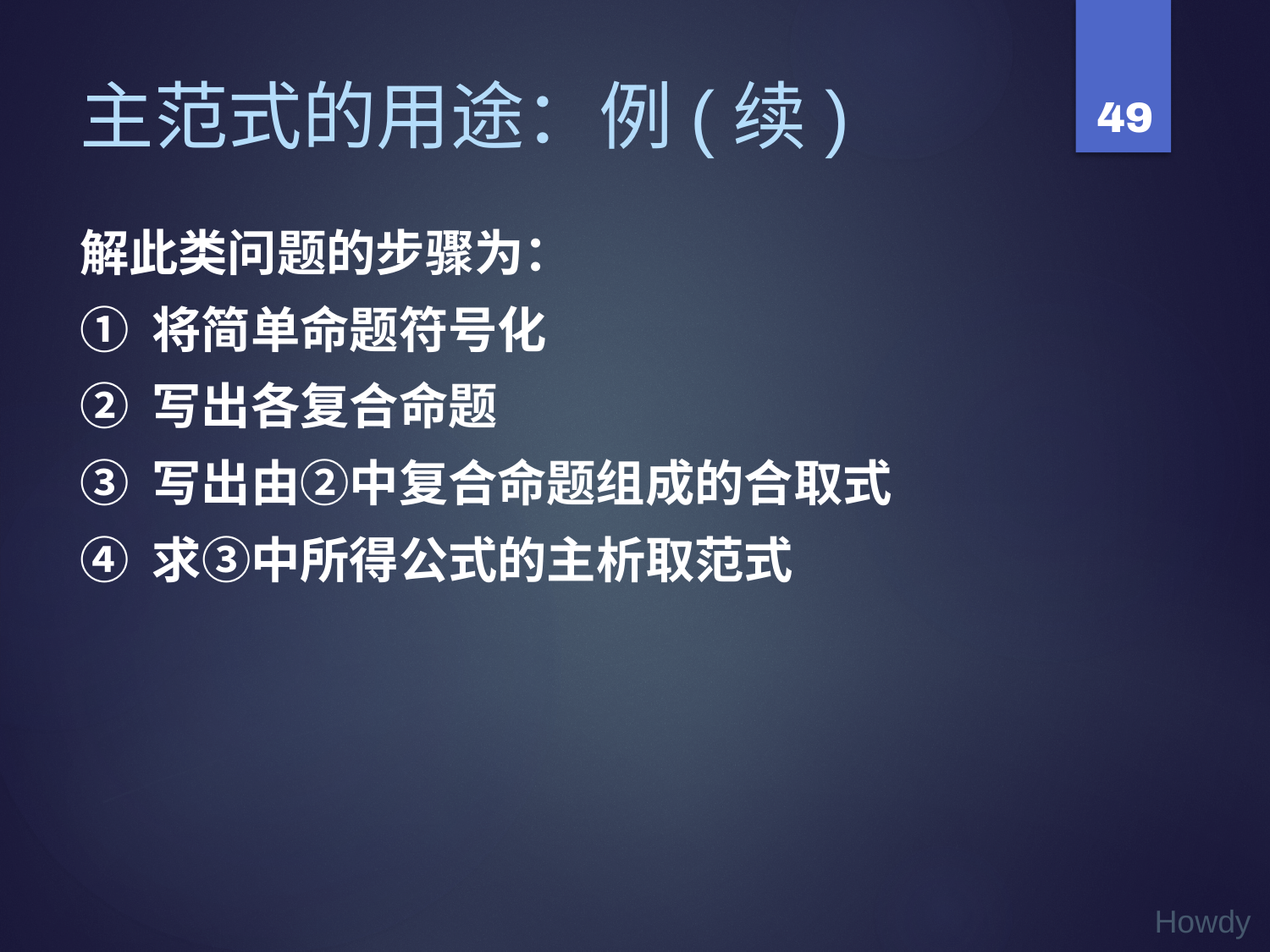

49
# 主范式的用途：例(续)
解此类问题的步骤为：
① 将简单命题符号化
② 写出各复合命题
③ 写出由②中复合命题组成的合取式
④ 求③中所得公式的主析取范式